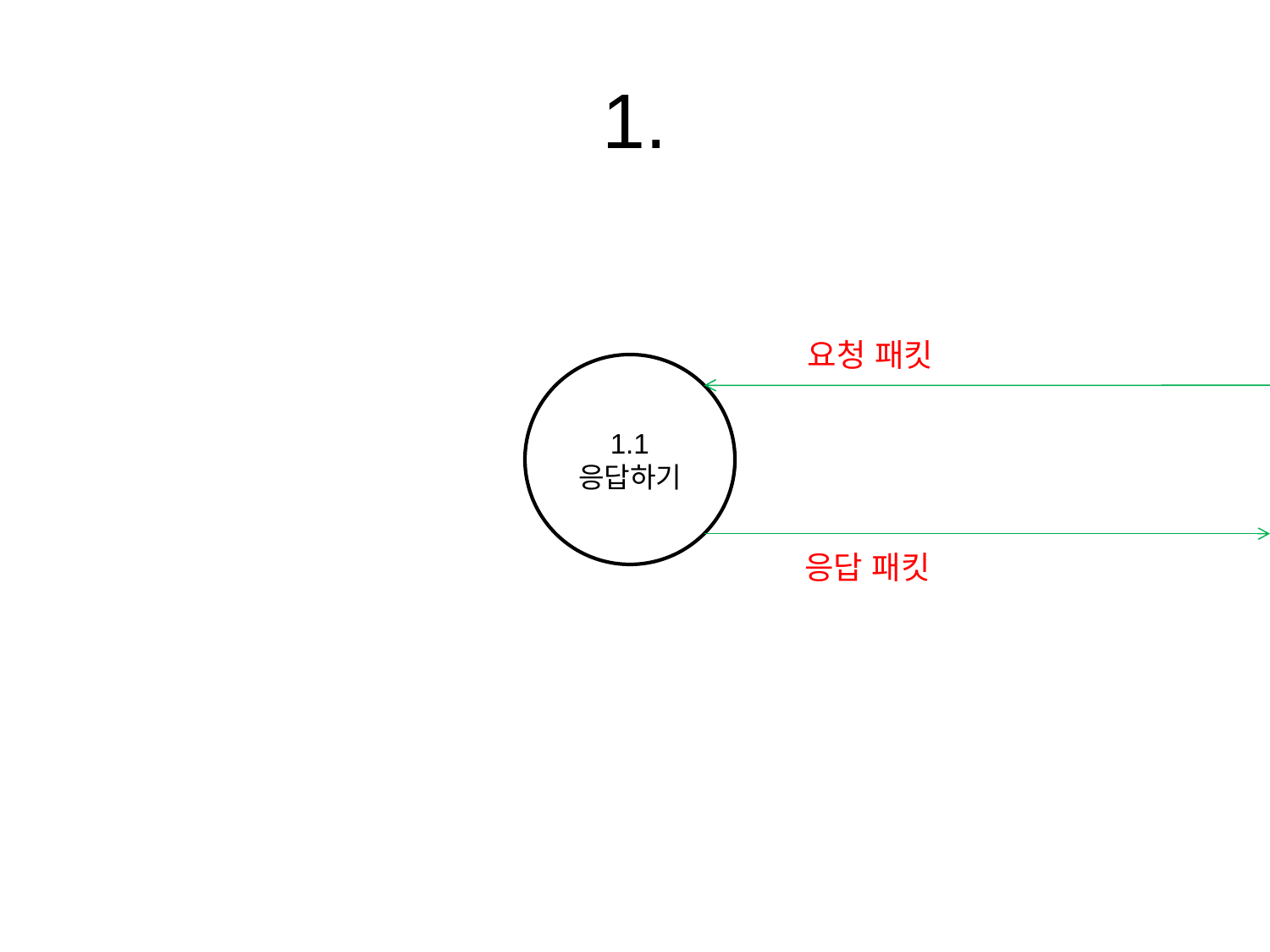

# 1.
요청 패킷
1.1
응답하기
응답 패킷